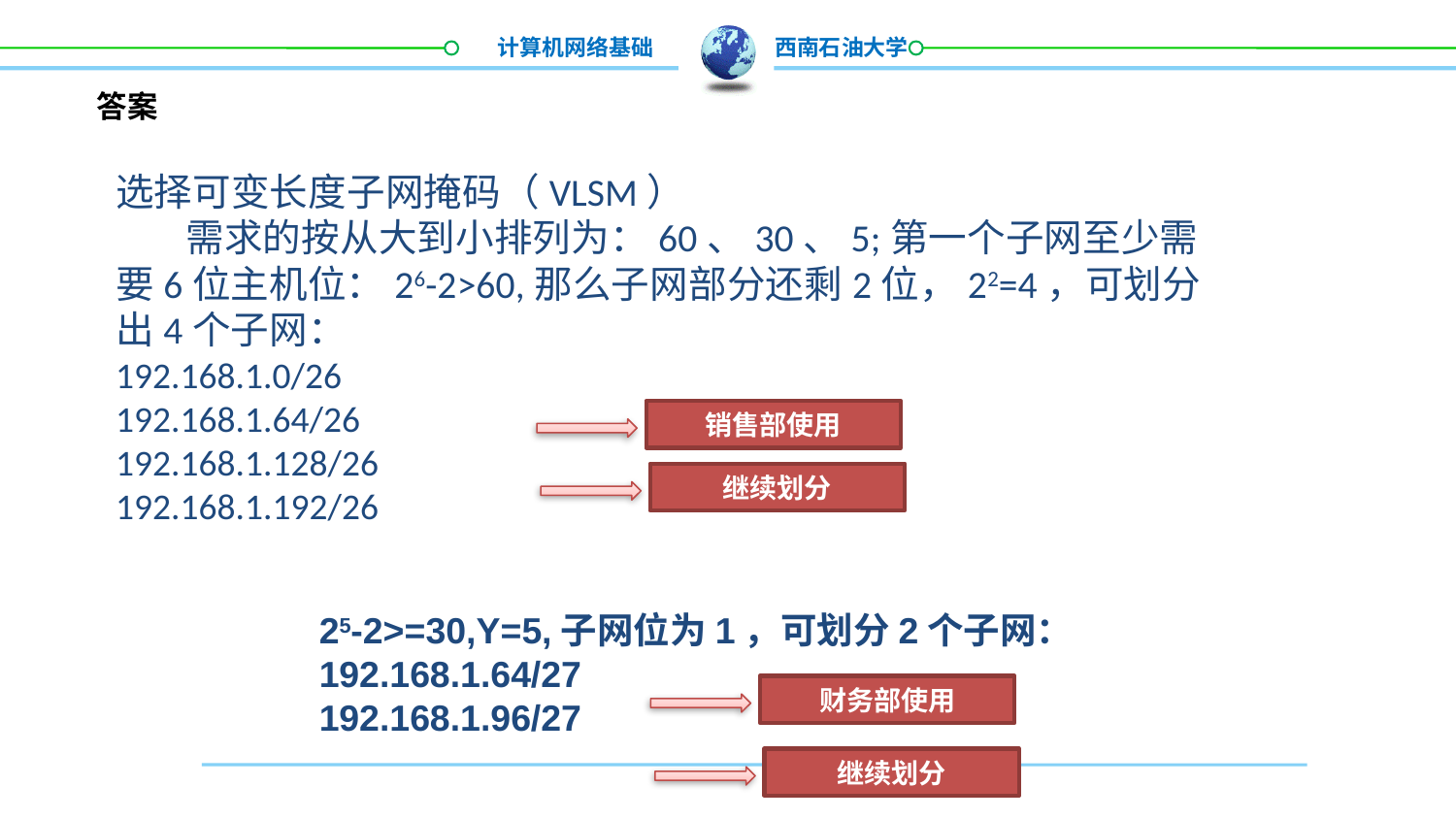

# 答案
选择可变长度子网掩码（VLSM）
       需求的按从大到小排列为：60、30、5;第一个子网至少需要6位主机位：26-2>60,那么子网部分还剩2位，22=4，可划分出4个子网：
192.168.1.0/26
192.168.1.64/26
192.168.1.128/26
192.168.1.192/26

销售部使用

继续划分

25-2>=30,Y=5,子网位为1，可划分2个子网：192.168.1.64/27
192.168.1.96/27
财务部使用

继续划分